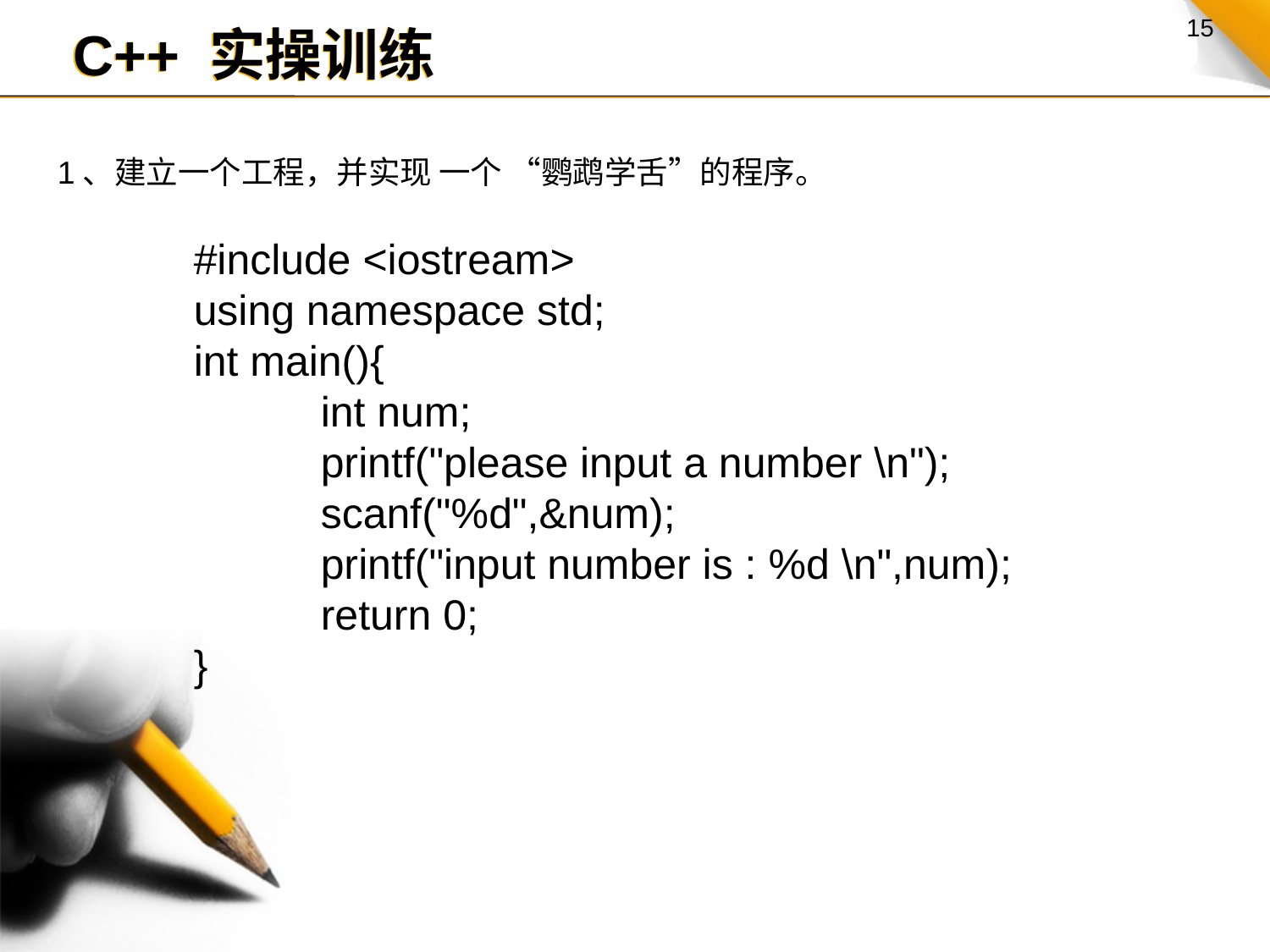

C++ 实操训练
1、建立一个工程，并实现 一个 “鹦鹉学舌”的程序。
#include <iostream>
using namespace std;
int main(){
	int num;
	printf("please input a number \n");
	scanf("%d",&num);
	printf("input number is : %d \n",num);
	return 0;
}